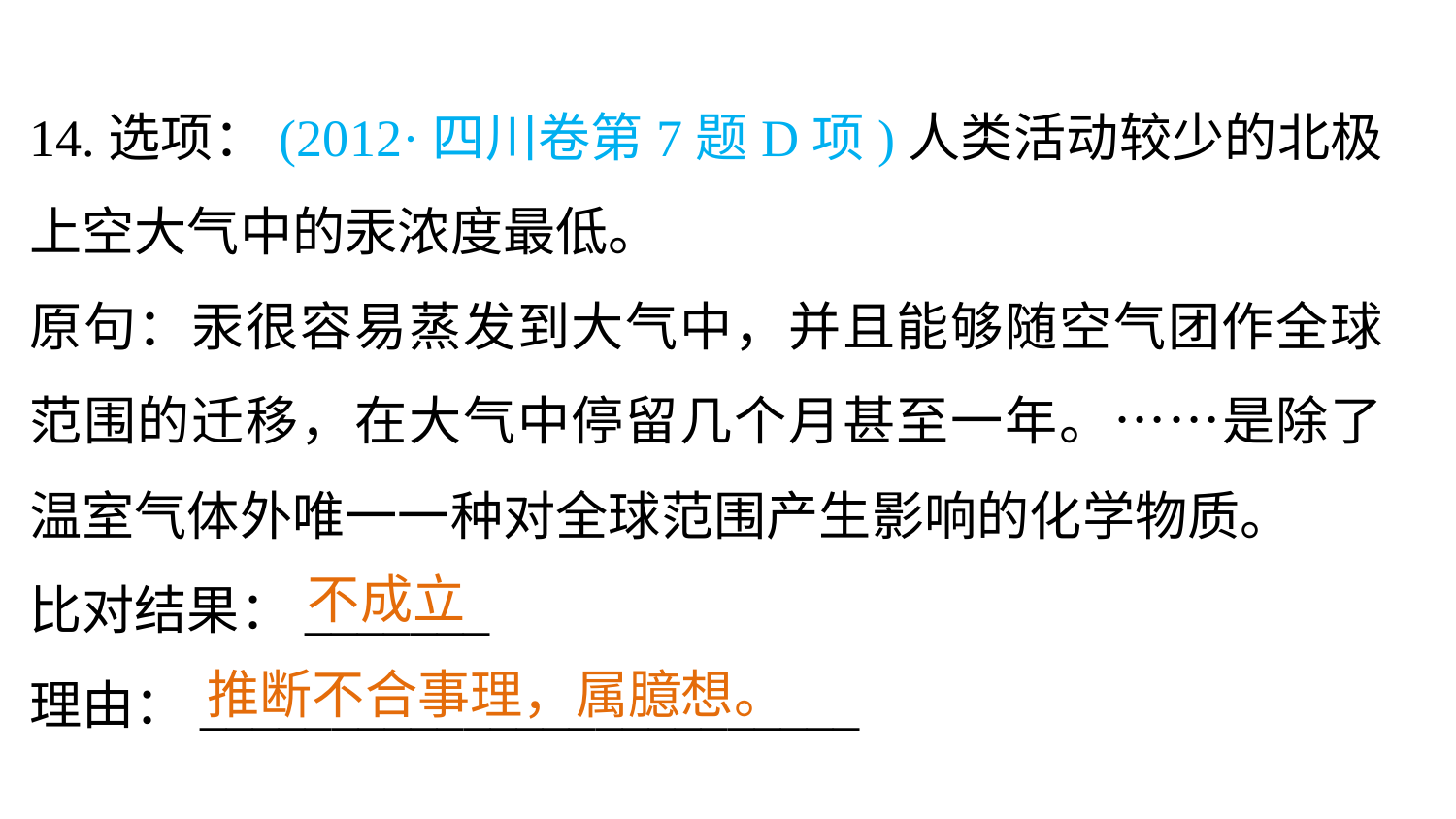

14.选项：(2012·四川卷第7题D项)人类活动较少的北极上空大气中的汞浓度最低。
原句：汞很容易蒸发到大气中，并且能够随空气团作全球范围的迁移，在大气中停留几个月甚至一年。……是除了温室气体外唯一一种对全球范围产生影响的化学物质。
比对结果：_______
理由：_________________________
不成立
推断不合事理，属臆想。